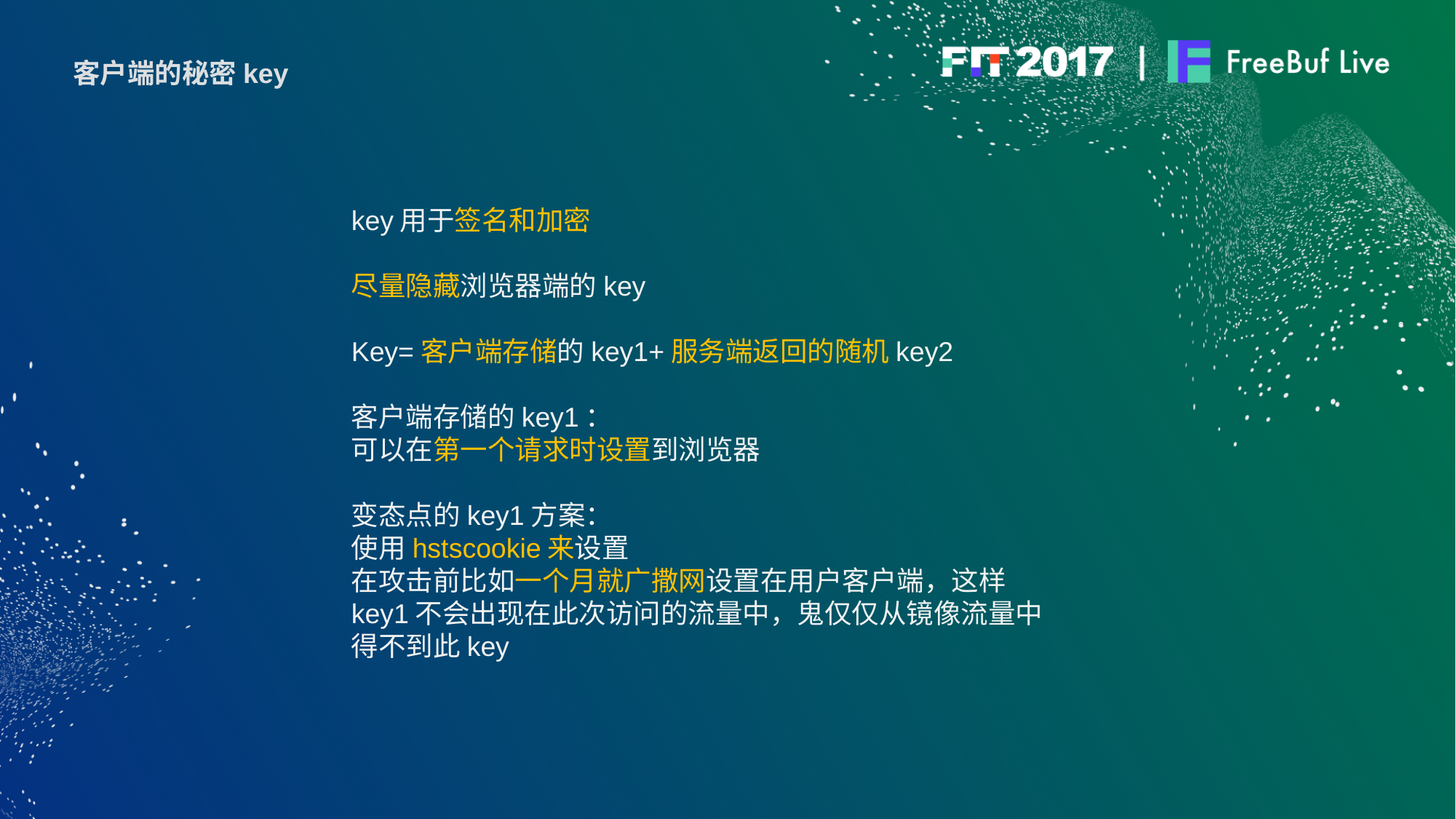

客户端的秘密key
key用于签名和加密

尽量隐藏浏览器端的key

Key=客户端存储的key1+服务端返回的随机key2

客户端存储的key1：
可以在第一个请求时设置到浏览器

变态点的key1方案：
使用hstscookie来设置
在攻击前比如一个月就广撒网设置在用户客户端，这样key1不会出现在此次访问的流量中，鬼仅仅从镜像流量中得不到此key